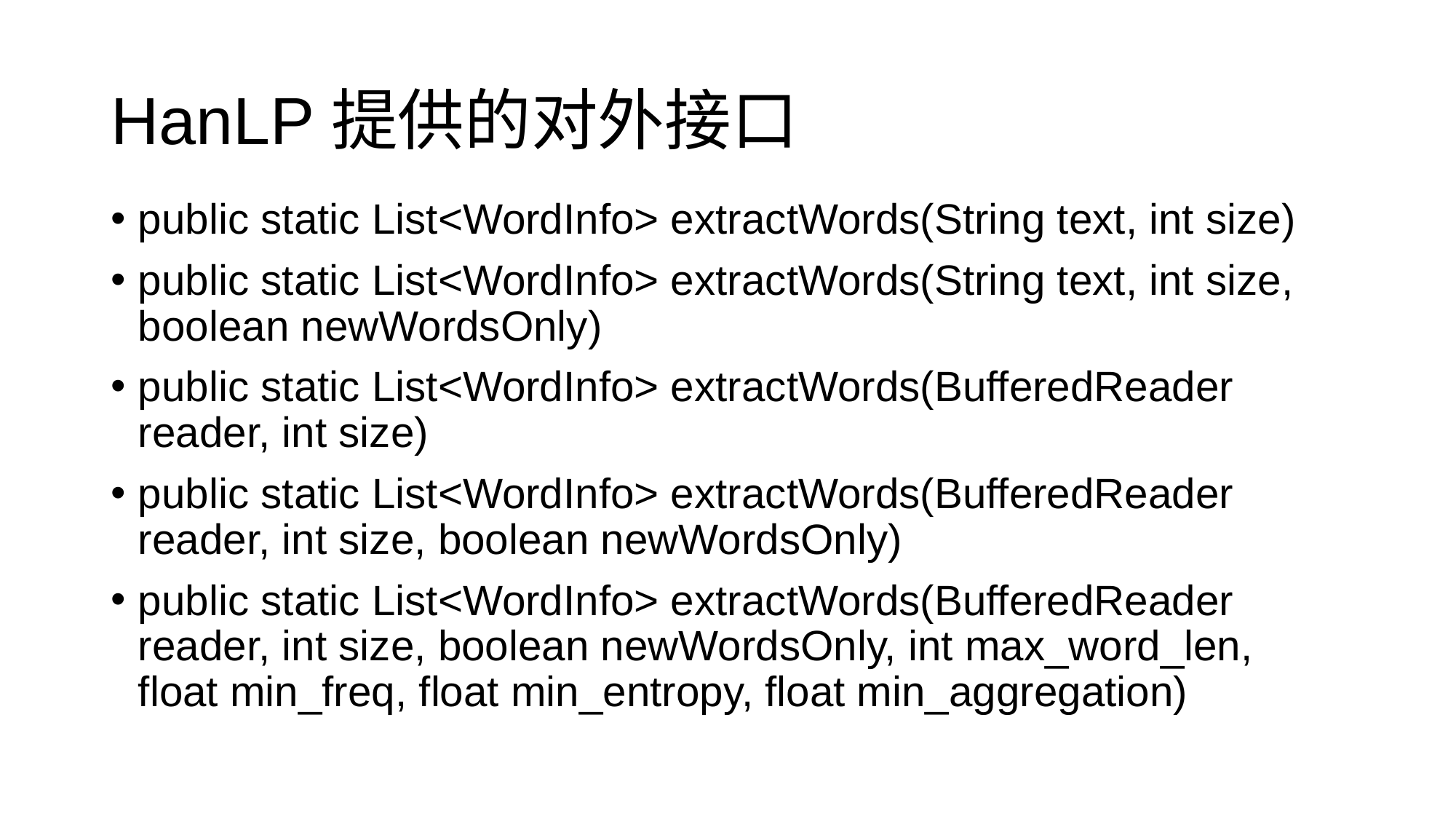

# HanLP提供的对外接口
public static List<WordInfo> extractWords(String text, int size)
public static List<WordInfo> extractWords(String text, int size, boolean newWordsOnly)
public static List<WordInfo> extractWords(BufferedReader reader, int size)
public static List<WordInfo> extractWords(BufferedReader reader, int size, boolean newWordsOnly)
public static List<WordInfo> extractWords(BufferedReader reader, int size, boolean newWordsOnly, int max_word_len, float min_freq, float min_entropy, float min_aggregation)